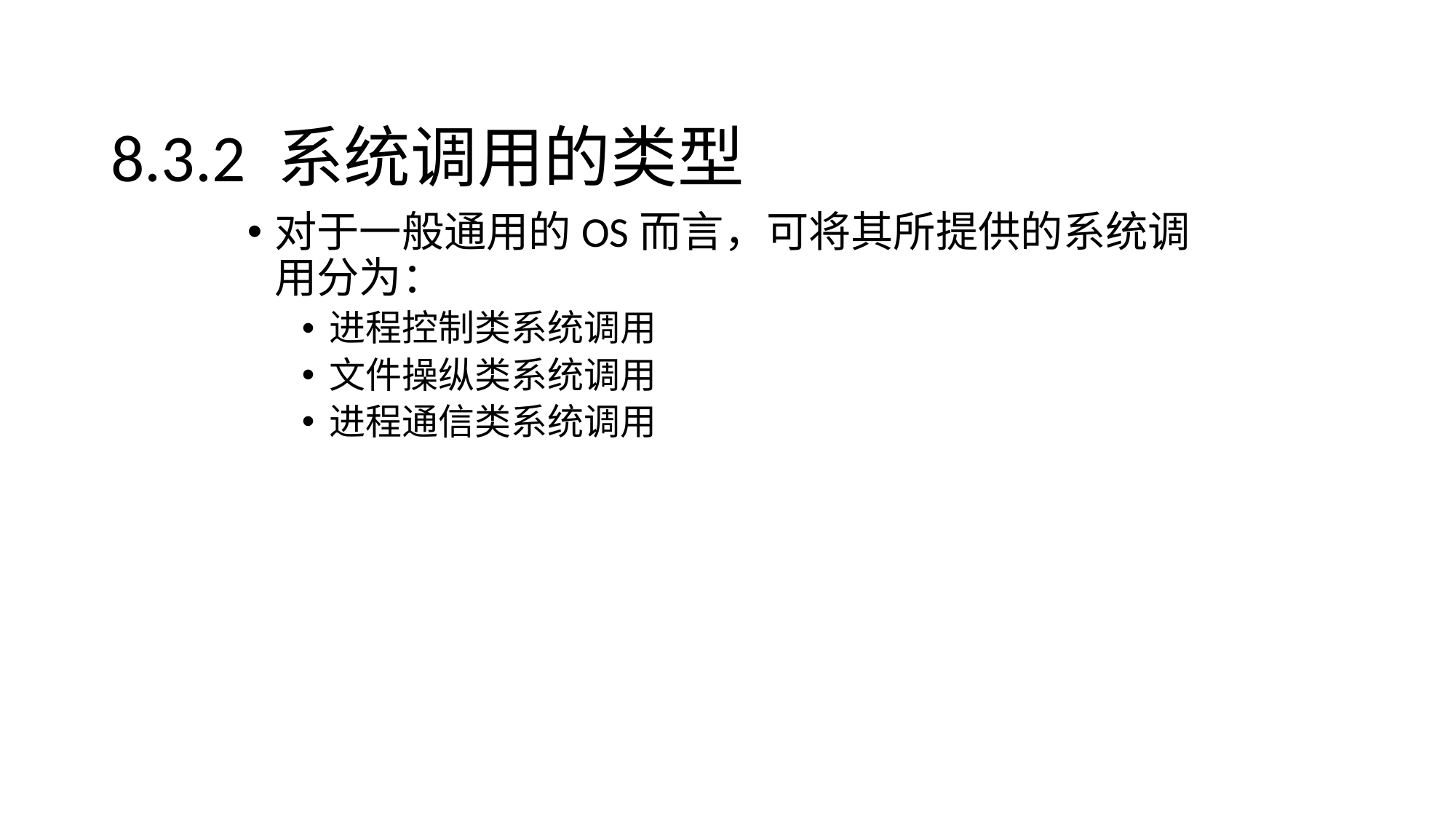

# 8.3.2 系统调用的类型
对于一般通用的OS而言，可将其所提供的系统调用分为：
进程控制类系统调用
文件操纵类系统调用
进程通信类系统调用
7